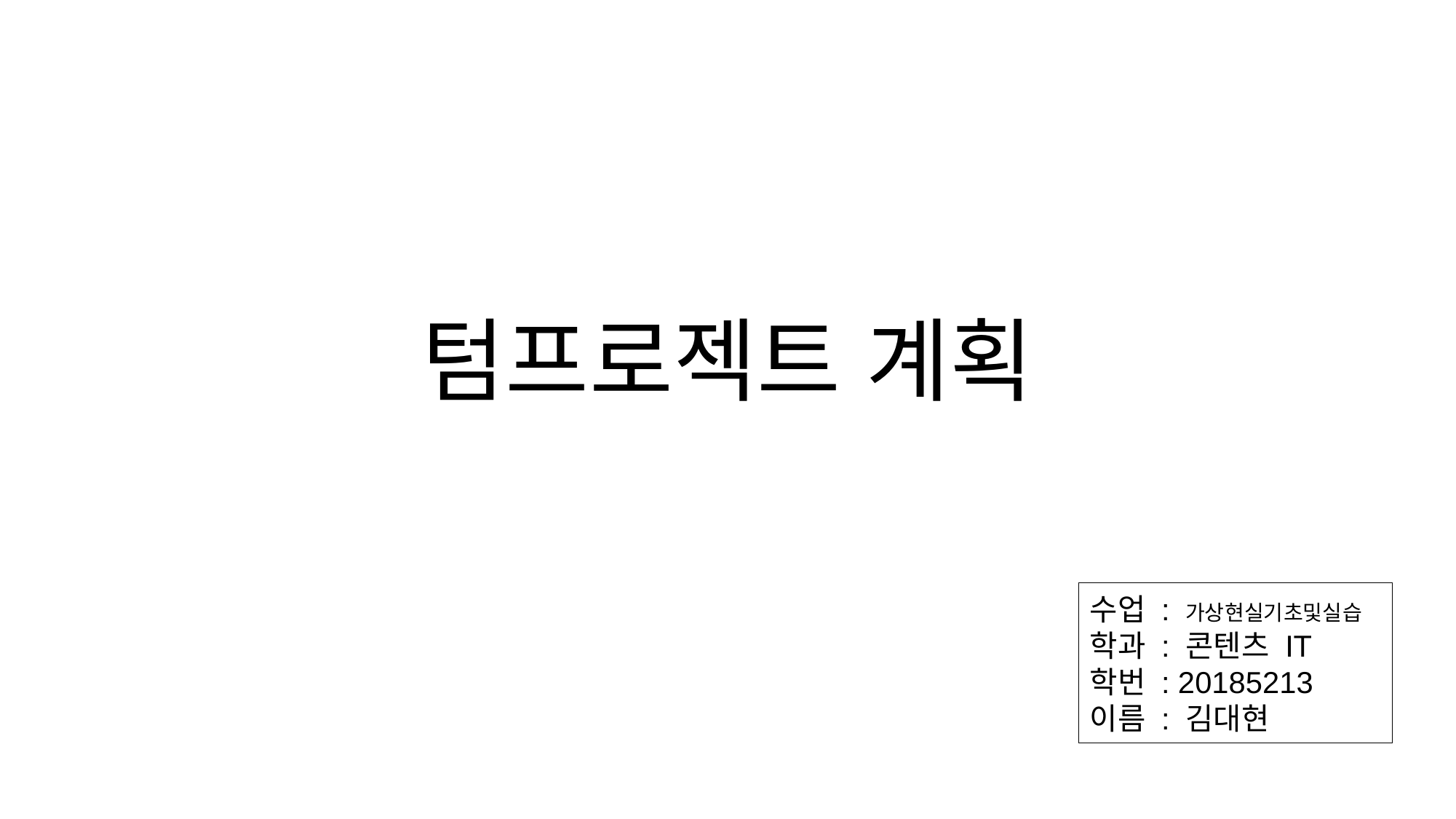

# 텀프로젝트 계획
수업 : 가상현실기초및실습
학과 : 콘텐츠 IT
학번 : 20185213
이름 : 김대현